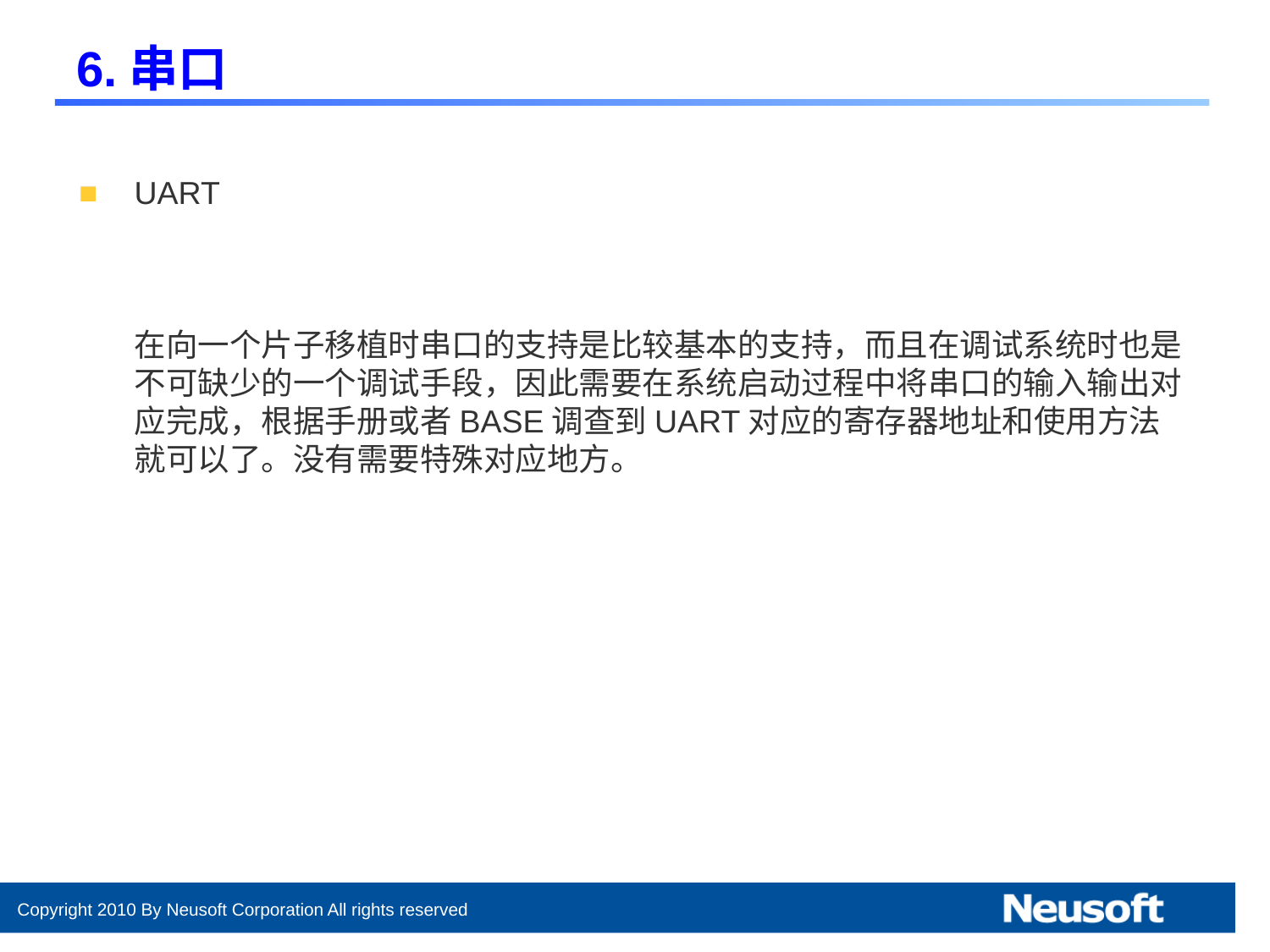

# 6.串口
UART

	在向一个片子移植时串口的支持是比较基本的支持，而且在调试系统时也是不可缺少的一个调试手段，因此需要在系统启动过程中将串口的输入输出对应完成，根据手册或者BASE调查到UART对应的寄存器地址和使用方法就可以了。没有需要特殊对应地方。